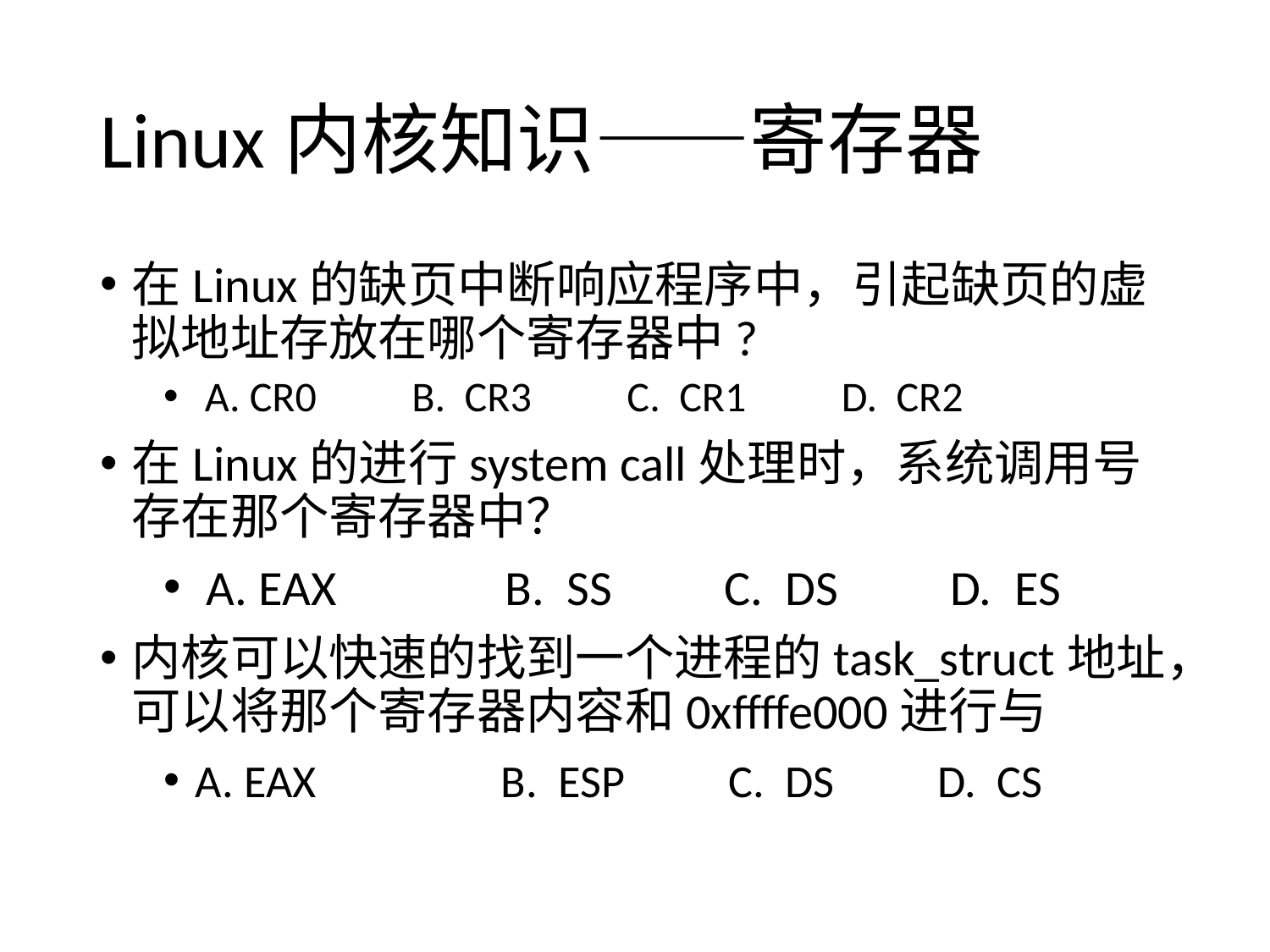

# Linux内核知识——寄存器
在Linux的缺页中断响应程序中，引起缺页的虚拟地址存放在哪个寄存器中?
 A. CR0          B.  CR3          C.  CR1          D.  CR2
在Linux的进行system call处理时，系统调用号存在那个寄存器中？
 A. EAX 	     B.  SS          C.  DS          D.  ES
内核可以快速的找到一个进程的task_struct地址，可以将那个寄存器内容和0xffffe000进行与
A. EAX 	     B.  ESP          C.  DS          D.  CS